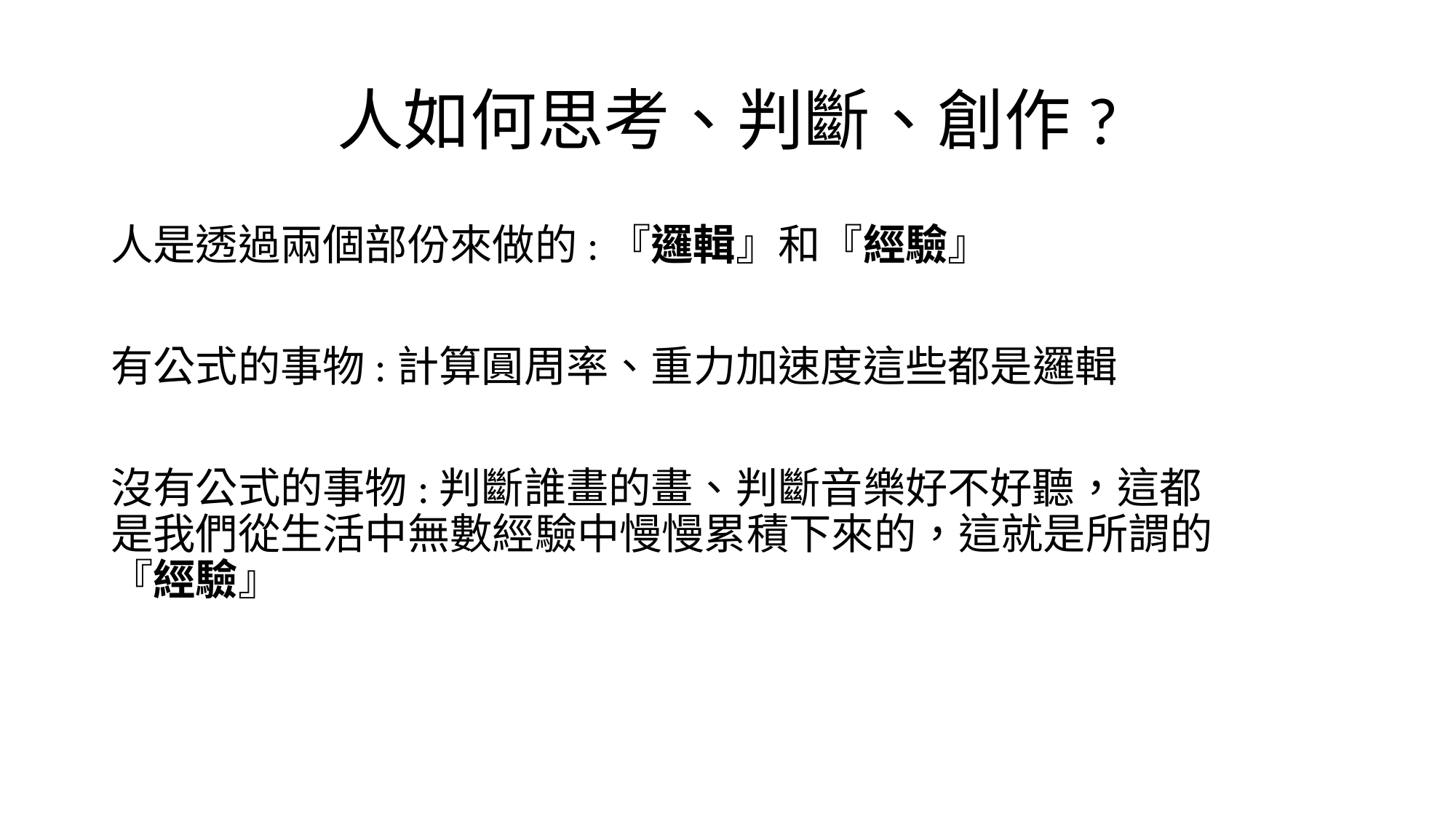

# 人如何思考、判斷、創作?
人是透過兩個部份來做的:『邏輯』和『經驗』

有公式的事物:計算圓周率、重力加速度這些都是邏輯

沒有公式的事物:判斷誰畫的畫、判斷音樂好不好聽，這都是我們從生活中無數經驗中慢慢累積下來的，這就是所謂的『經驗』